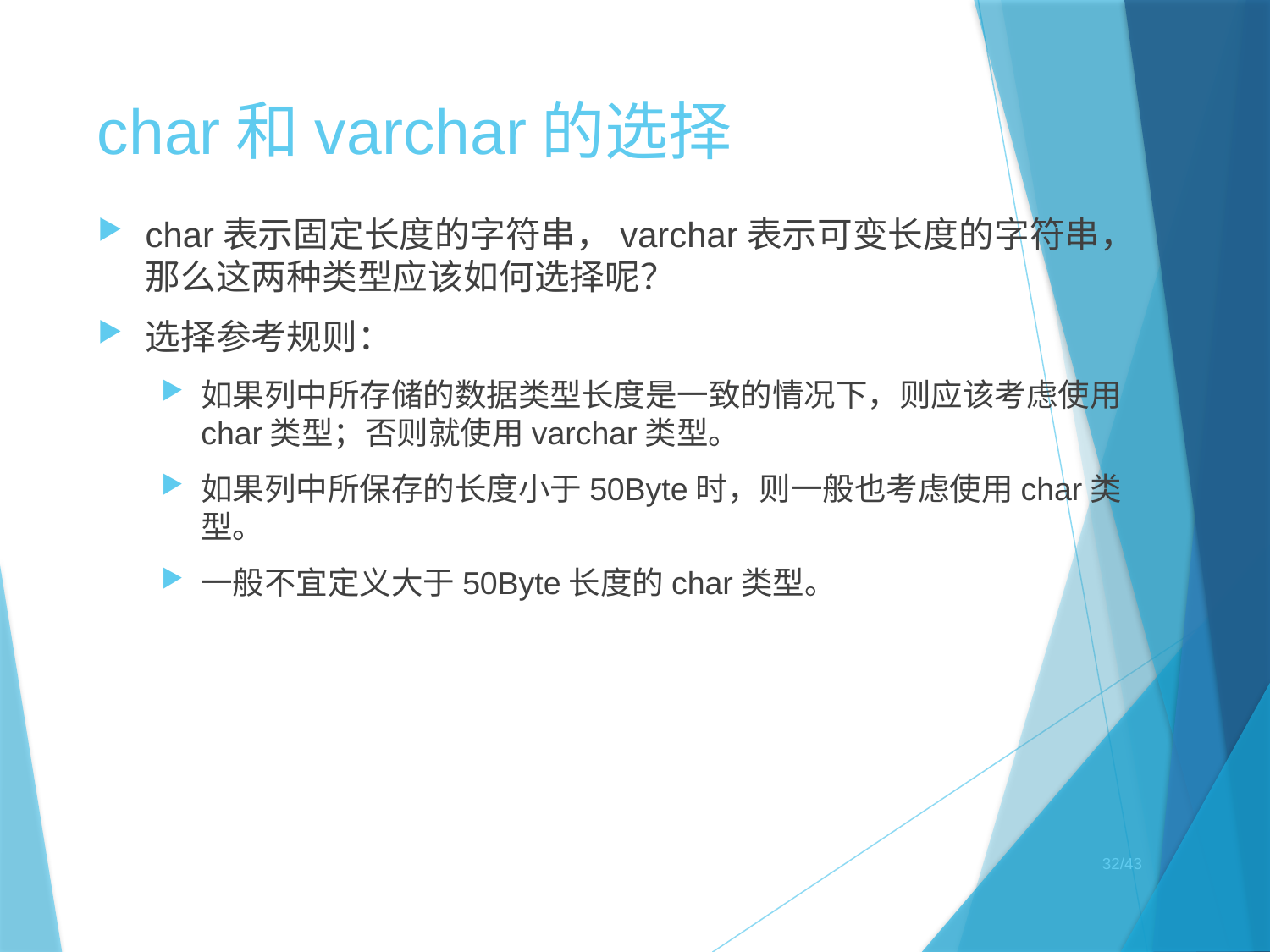

# char和varchar的选择
char表示固定长度的字符串，varchar表示可变长度的字符串，那么这两种类型应该如何选择呢？
选择参考规则：
如果列中所存储的数据类型长度是一致的情况下，则应该考虑使用char类型；否则就使用varchar类型。
如果列中所保存的长度小于50Byte时，则一般也考虑使用char类型。
一般不宜定义大于50Byte长度的char类型。
32/43